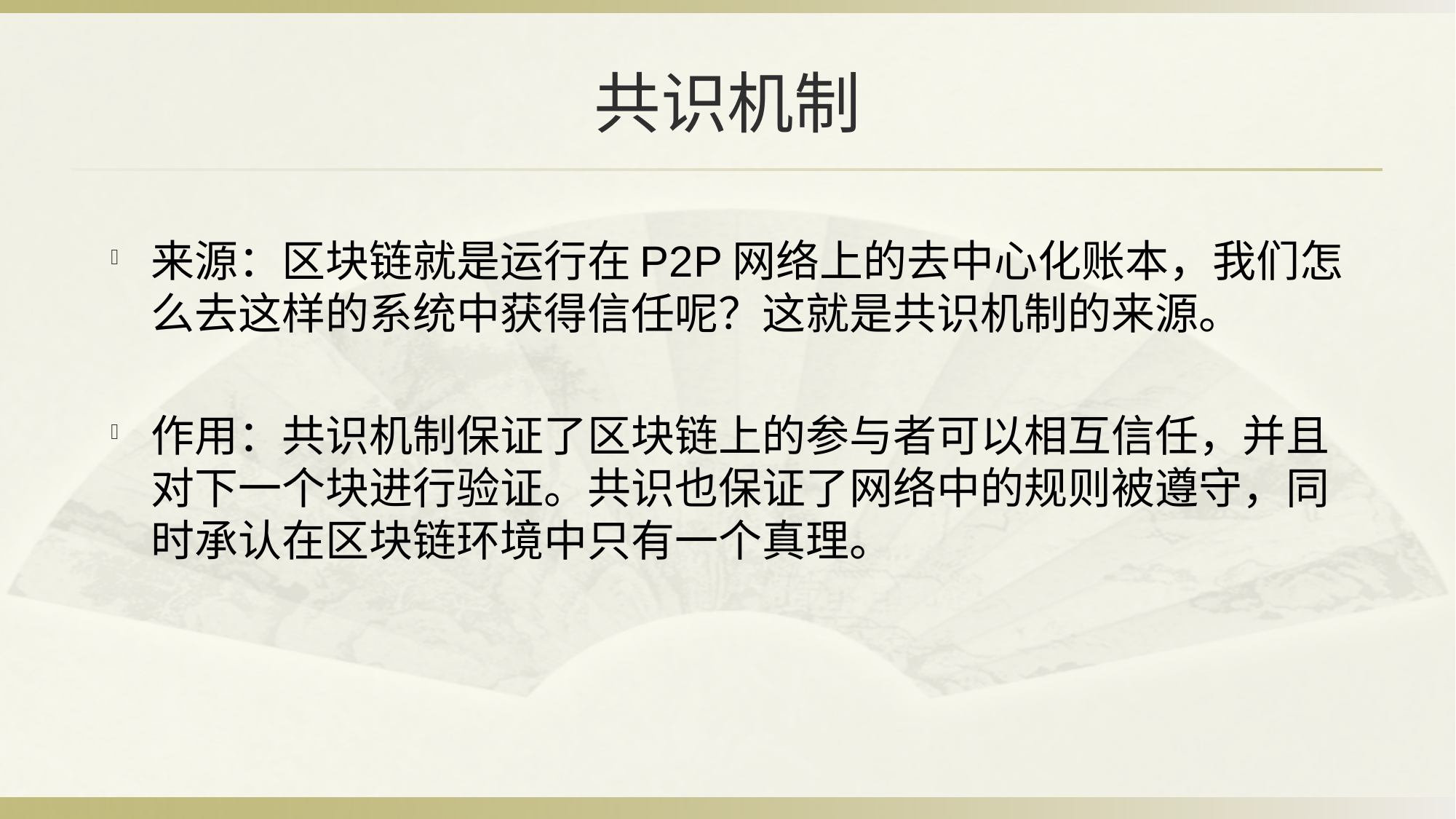

# 共识机制
来源：区块链就是运行在P2P网络上的去中心化账本，我们怎么去这样的系统中获得信任呢？这就是共识机制的来源。

作用：共识机制保证了区块链上的参与者可以相互信任，并且对下一个块进行验证。共识也保证了网络中的规则被遵守，同时承认在区块链环境中只有一个真理。